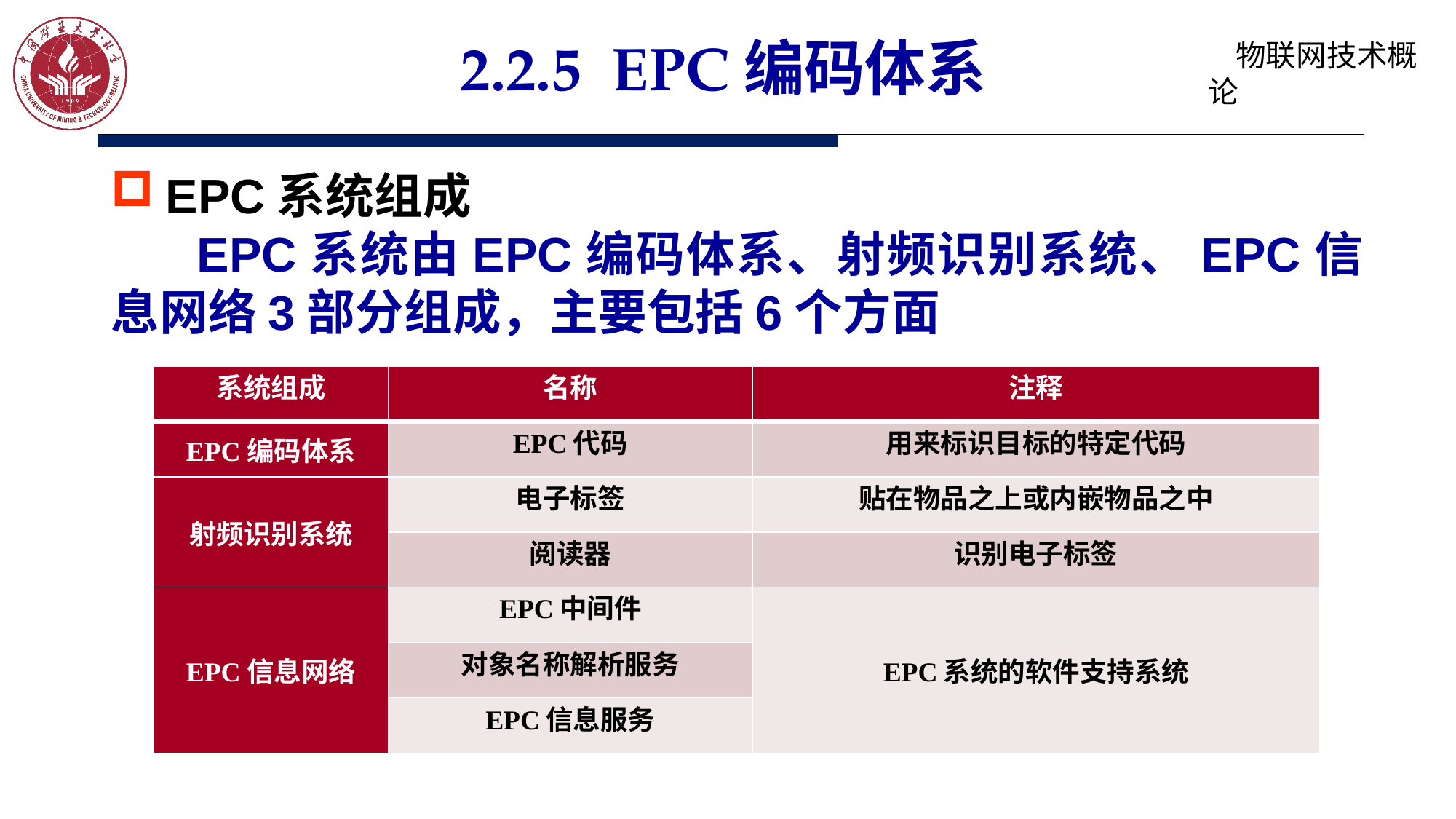

# 2.2.5  EPC编码体系
EPC系统组成
EPC系统由EPC编码体系、射频识别系统、EPC信息网络3部分组成，主要包括6个方面

| 系统组成 | 名称 | 注释 |
| --- | --- | --- |
| EPC编码体系 | EPC代码 | 用来标识目标的特定代码 |
| 射频识别系统 | 电子标签 | 贴在物品之上或内嵌物品之中 |
|  | 阅读器 | 识别电子标签 |
| EPC信息网络 | EPC中间件 | EPC系统的软件支持系统 |
|  | 对象名称解析服务 |  |
|  | EPC信息服务 |  |